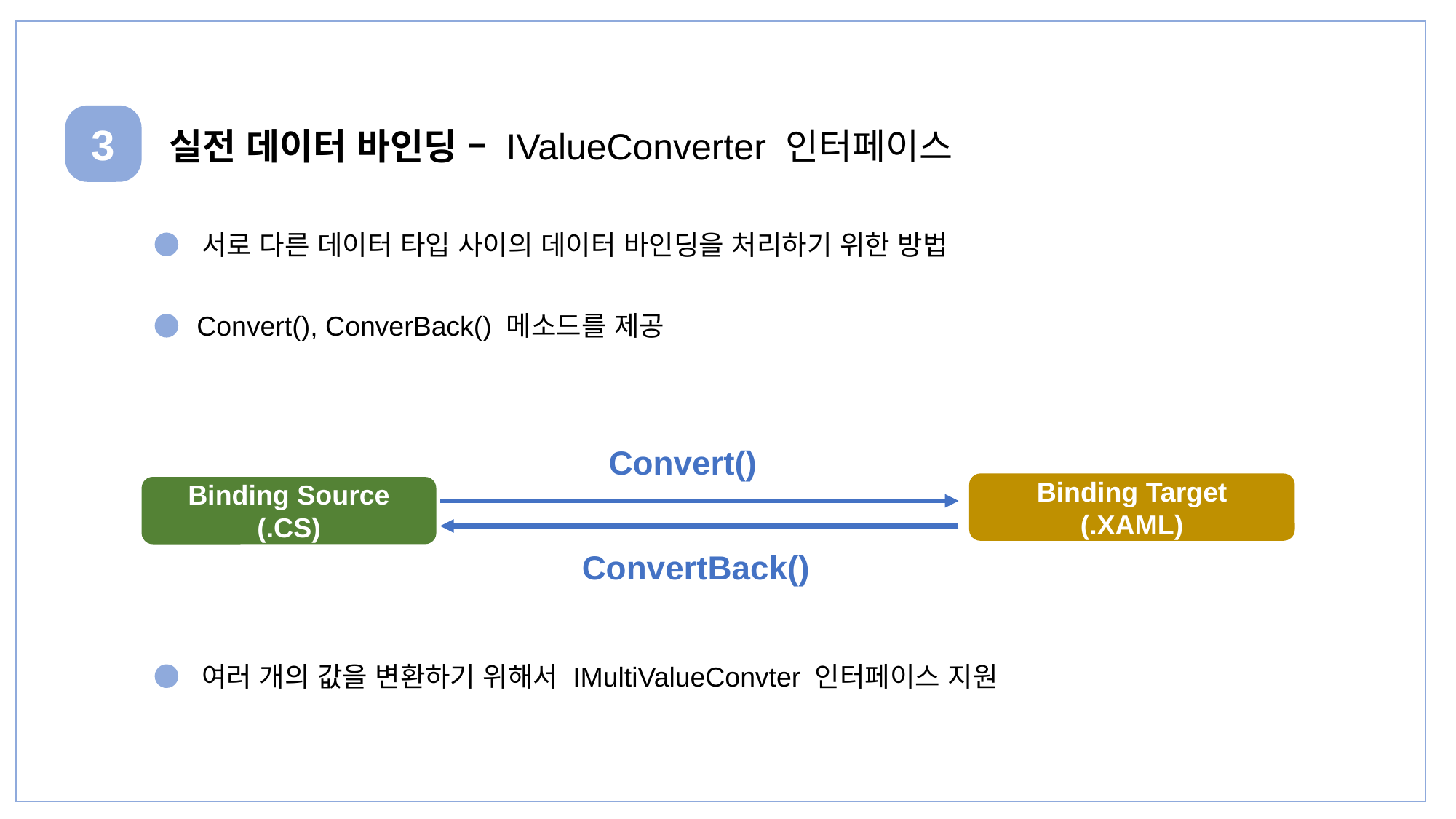

3
실전 데이터 바인딩 – IValueConverter 인터페이스
 서로 다른 데이터 타입 사이의 데이터 바인딩을 처리하기 위한 방법

 Convert(), ConverBack() 메소드를 제공

Convert()
Binding Target (.XAML)
Binding Source (.CS)
ConvertBack()
 여러 개의 값을 변환하기 위해서 IMultiValueConvter 인터페이스 지원